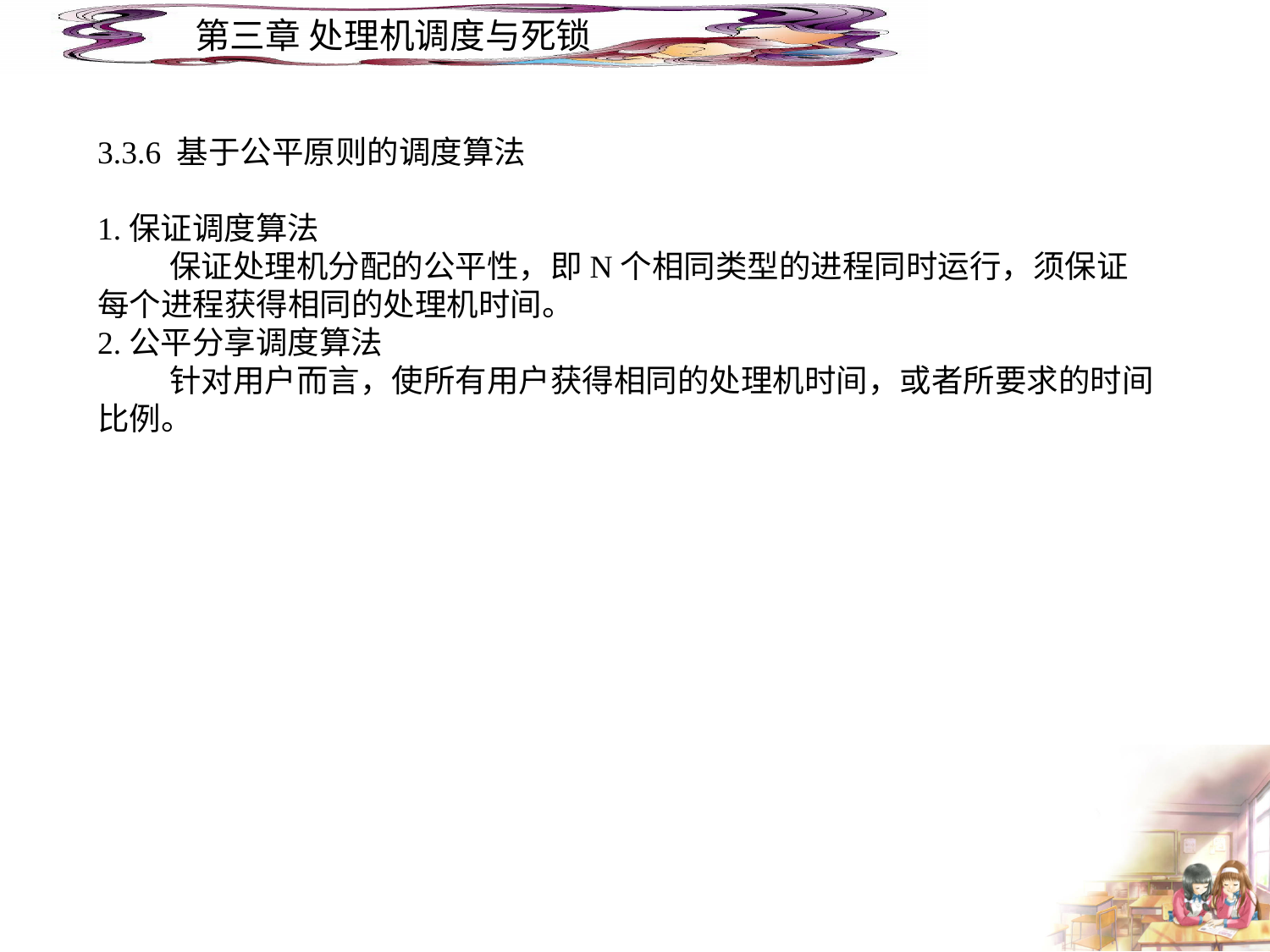

3.3.6 基于公平原则的调度算法

1.保证调度算法
        保证处理机分配的公平性，即N个相同类型的进程同时运行，须保证每个进程获得相同的处理机时间。
2.公平分享调度算法
        针对用户而言，使所有用户获得相同的处理机时间，或者所要求的时间比例。